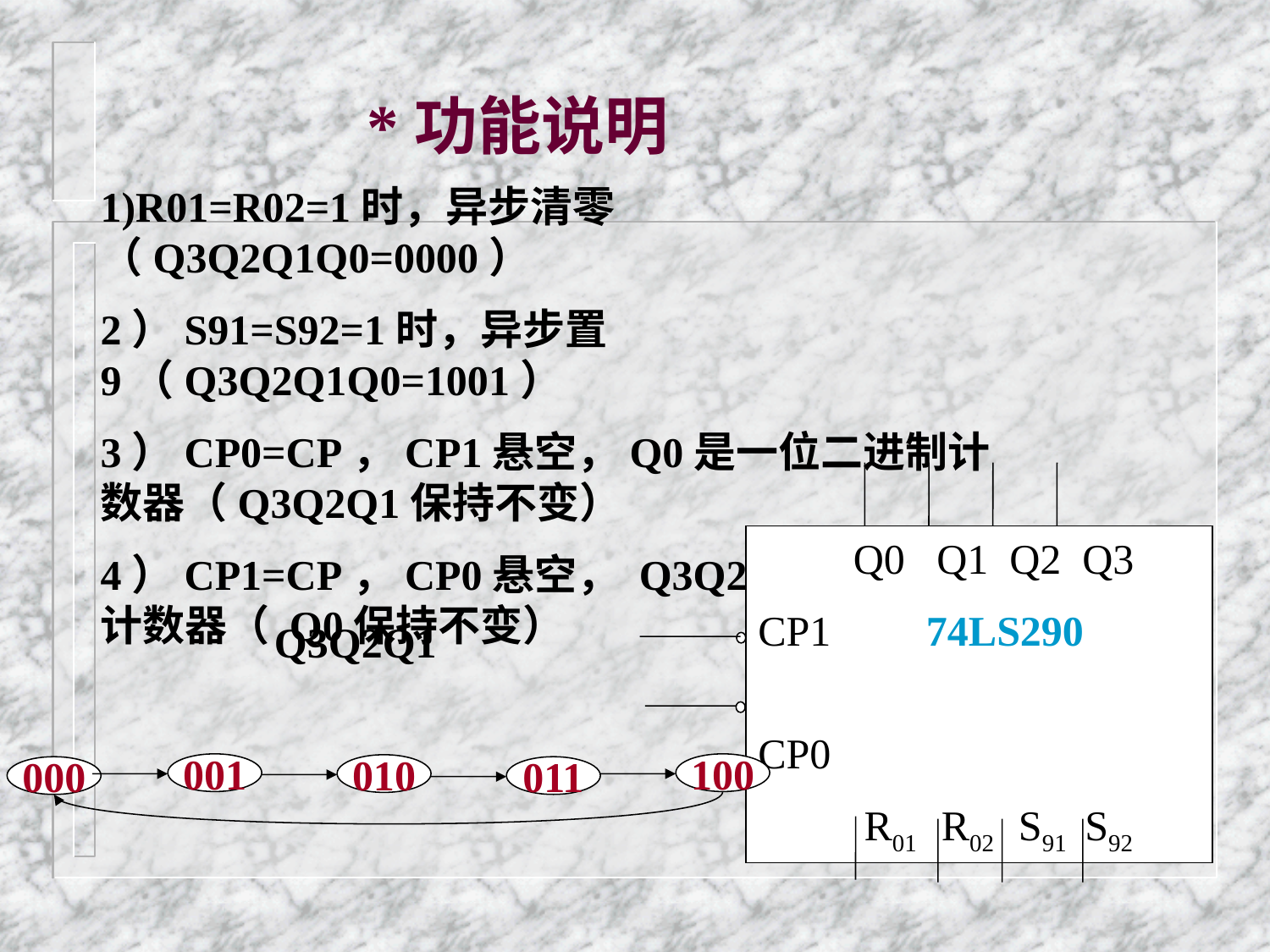

# *功能说明
1)R01=R02=1时，异步清零（Q3Q2Q1Q0=0000）
2）S91=S92=1时，异步置9（Q3Q2Q1Q0=1001）
3）CP0=CP，CP1悬空，Q0是一位二进制计数器（Q3Q2Q1保持不变）
4）CP1=CP，CP0悬空， Q3Q2Q1 是五进制计数器（ Q0保持不变）

         Q0   Q1  Q2  Q3
CP1         74LS290
CP0
          R01    R02    S91   S92

Q3Q2Q1
001
100
010
000
011